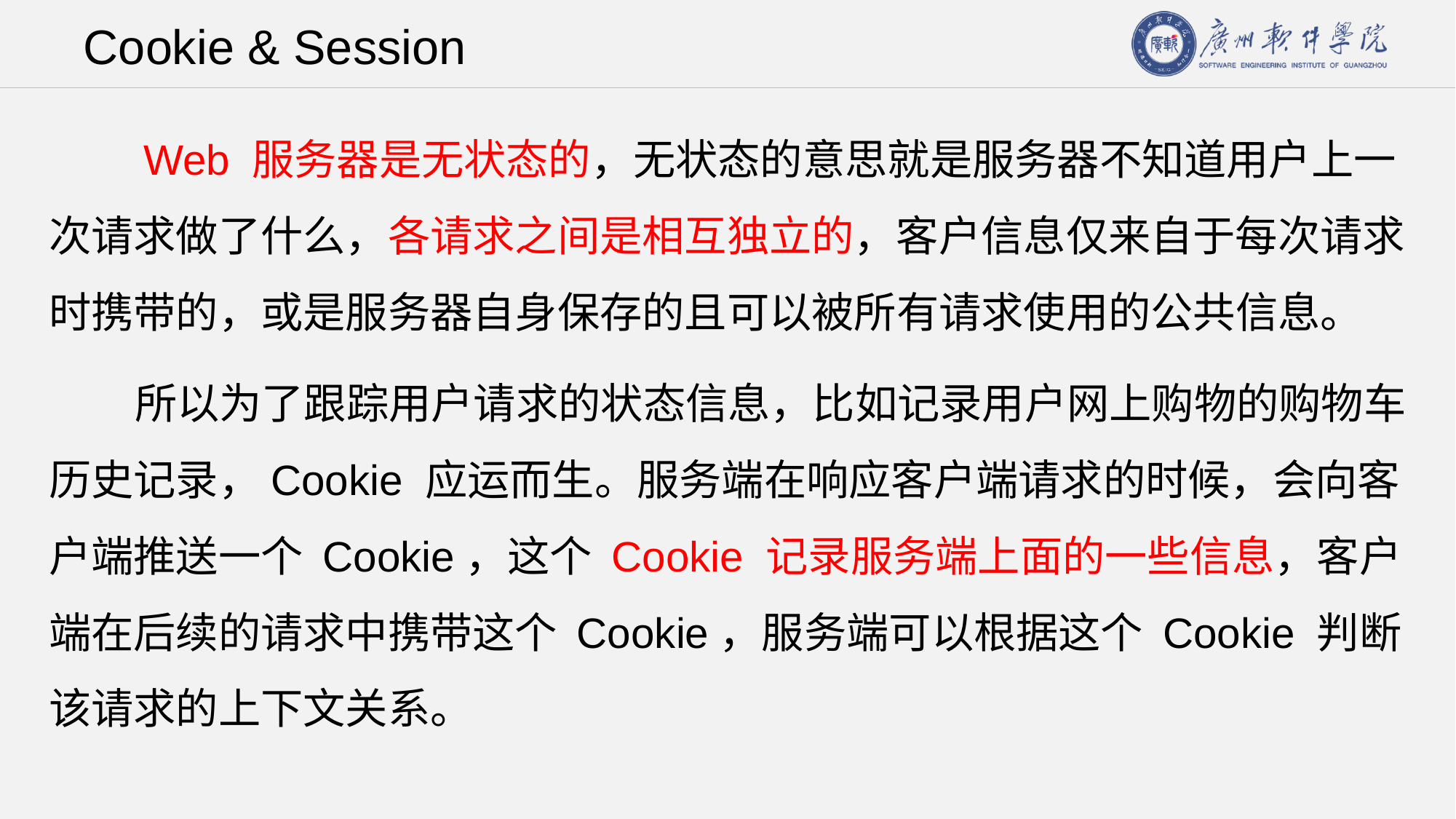

# Cookie & Session
        Web 服务器是无状态的，无状态的意思就是服务器不知道用户上一次请求做了什么，各请求之间是相互独立的，客户信息仅来自于每次请求时携带的，或是服务器自身保存的且可以被所有请求使用的公共信息。
        所以为了跟踪用户请求的状态信息，比如记录用户网上购物的购物车历史记录，Cookie 应运而生。服务端在响应客户端请求的时候，会向客户端推送一个 Cookie，这个 Cookie 记录服务端上面的一些信息，客户端在后续的请求中携带这个 Cookie，服务端可以根据这个 Cookie 判断该请求的上下文关系。